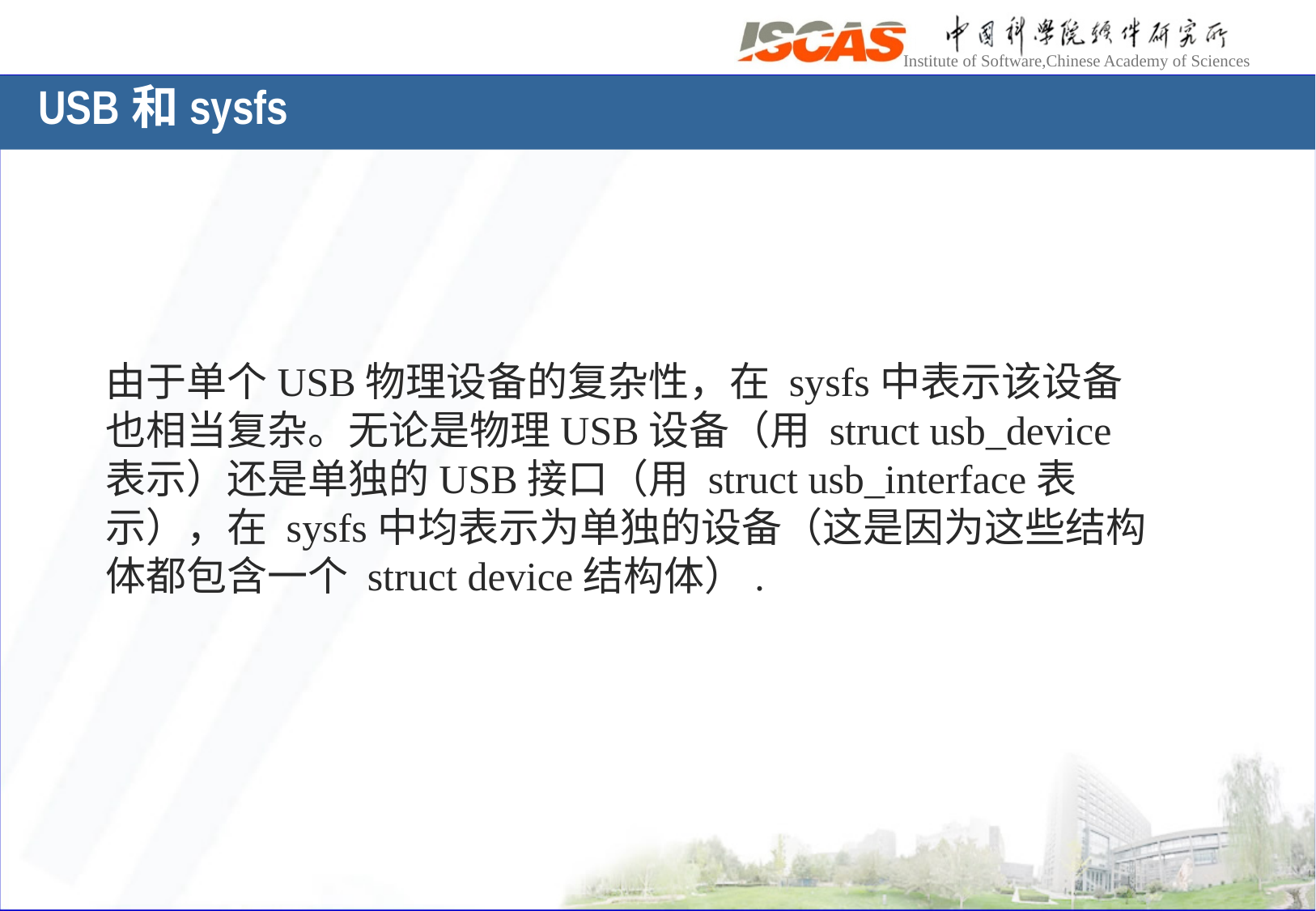

# USB和sysfs
由于单个USB物理设备的复杂性，在 sysfs中表示该设备也相当复杂。无论是物理USB设备（用 struct usb_device表示）还是单独的USB接口（用 struct usb_interface表示），在 sysfs中均表示为单独的设备（这是因为这些结构体都包含一个 struct device结构体）.